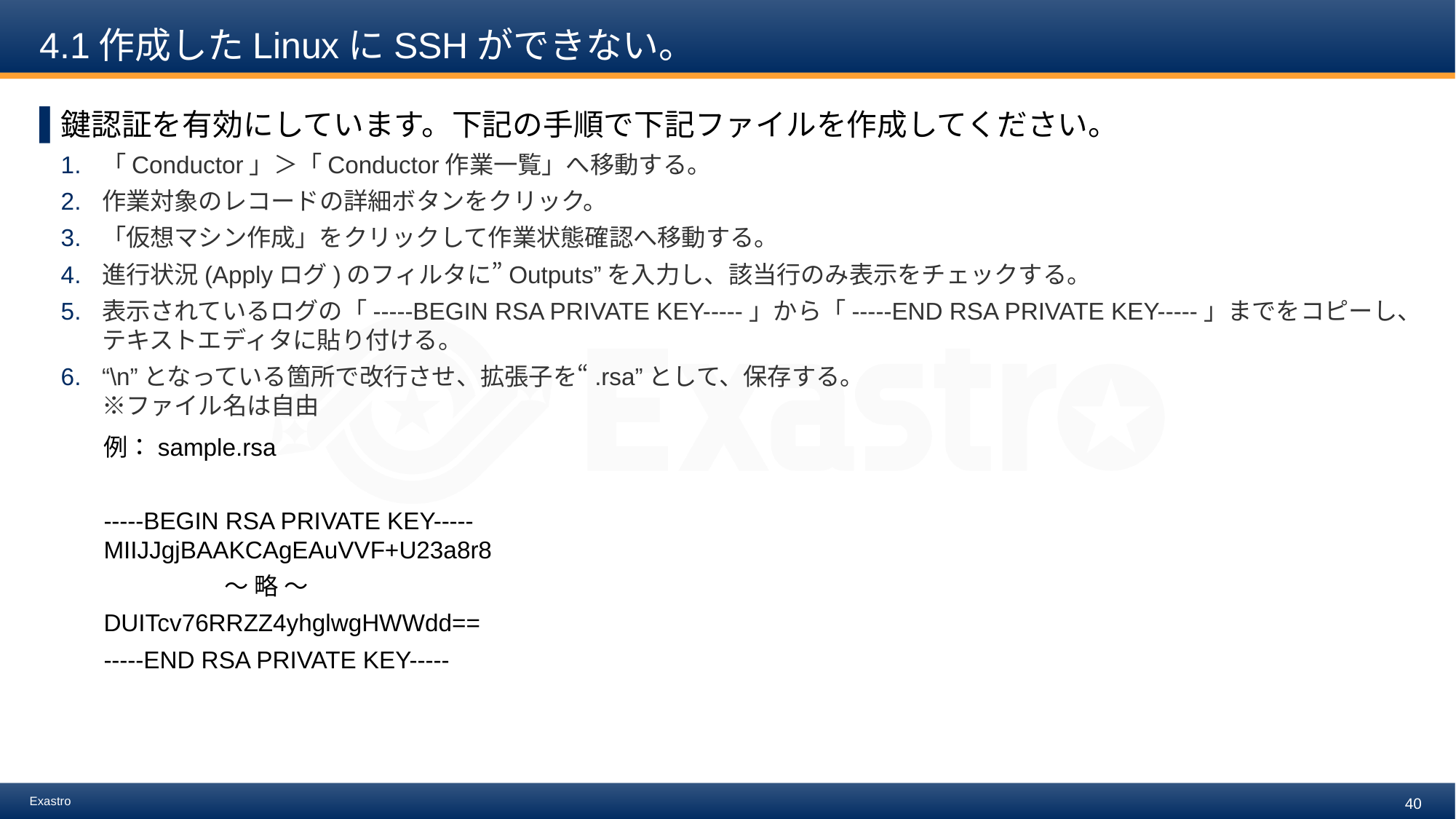

# 4.1作成したLinuxにSSHができない。
鍵認証を有効にしています。下記の手順で下記ファイルを作成してください。
「Conductor」＞「Conductor作業一覧」へ移動する。
作業対象のレコードの詳細ボタンをクリック。
「仮想マシン作成」をクリックして作業状態確認へ移動する。
進行状況(Applyログ)のフィルタに”Outputs”を入力し、該当行のみ表示をチェックする。
表示されているログの「-----BEGIN RSA PRIVATE KEY-----」から「-----END RSA PRIVATE KEY-----」までをコピーし、テキストエディタに貼り付ける。
“\n”となっている箇所で改行させ、拡張子を“.rsa”として、保存する。
※ファイル名は自由
例：sample.rsa

-----BEGIN RSA PRIVATE KEY-----MIIJJgjBAAKCAgEAuVVF+U23a8r8
　　　　　～ 略 ～
DUITcv76RRZZ4yhglwgHWWdd==
-----END RSA PRIVATE KEY-----